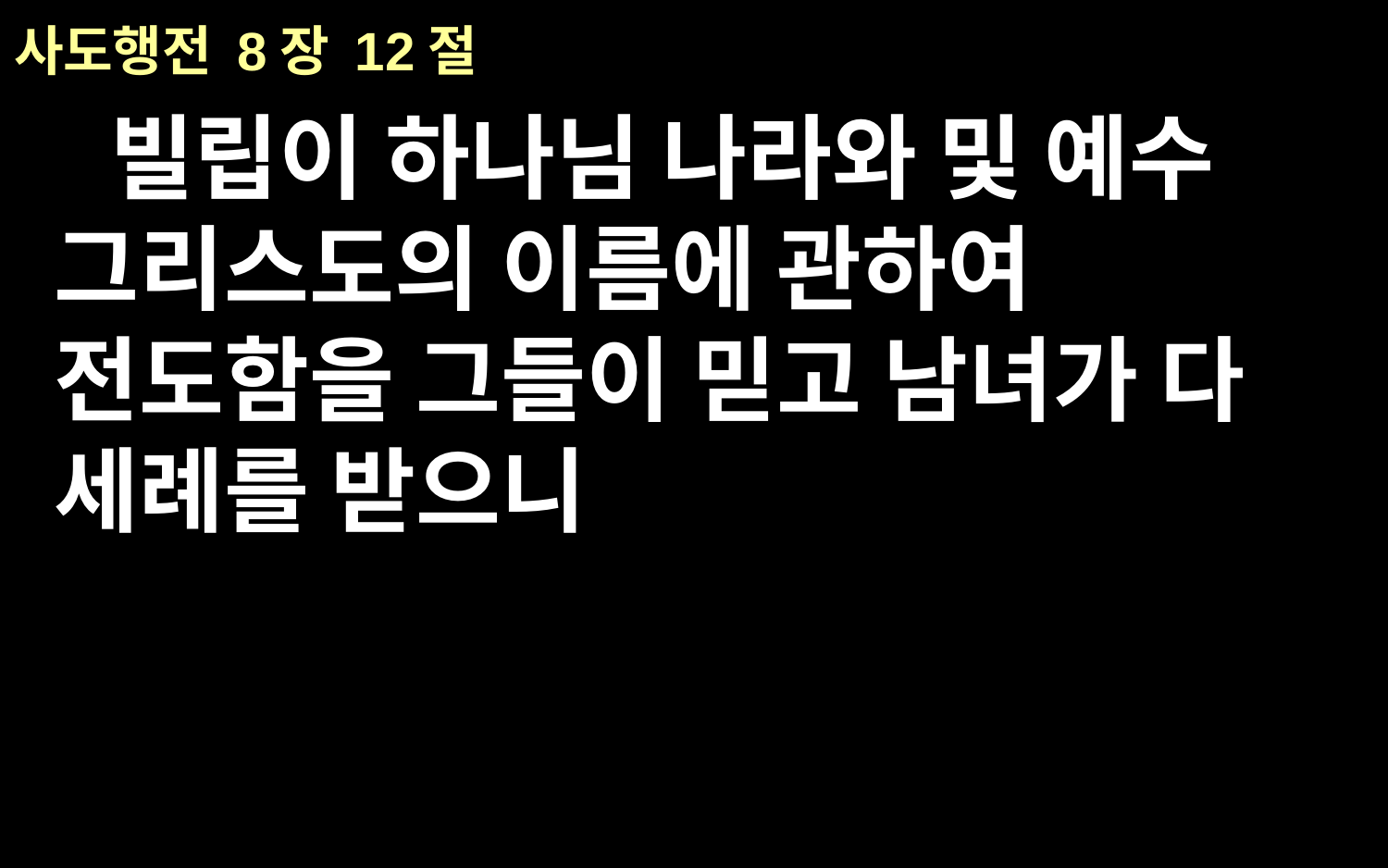

# 사도행전 8장 12절
빌립이 하나님 나라와 및 예수 그리스도의 이름에 관하여 전도함을 그들이 믿고 남녀가 다 세례를 받으니